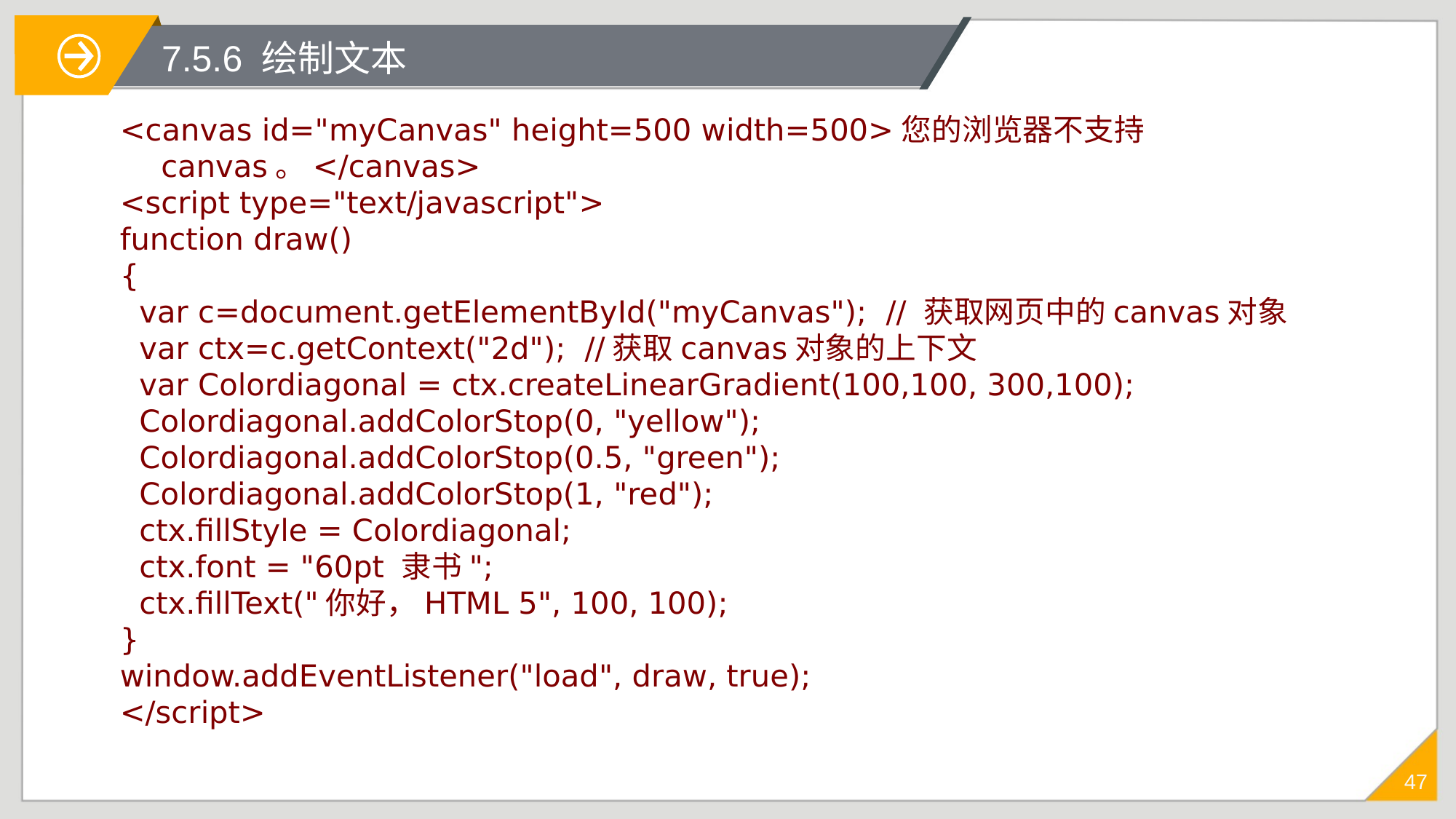

# 7.5.6 绘制文本
<canvas id="myCanvas" height=500 width=500>您的浏览器不支持 canvas。</canvas>
<script type="text/javascript">
function draw()
{
  var c=document.getElementById("myCanvas");  // 获取网页中的canvas对象
  var ctx=c.getContext("2d");  //获取canvas对象的上下文
  var Colordiagonal = ctx.createLinearGradient(100,100, 300,100);
  Colordiagonal.addColorStop(0, "yellow");
  Colordiagonal.addColorStop(0.5, "green");
  Colordiagonal.addColorStop(1, "red");
  ctx.fillStyle = Colordiagonal;
  ctx.font = "60pt 隶书";
  ctx.fillText("你好，HTML 5", 100, 100);
}
window.addEventListener("load", draw, true);
</script>